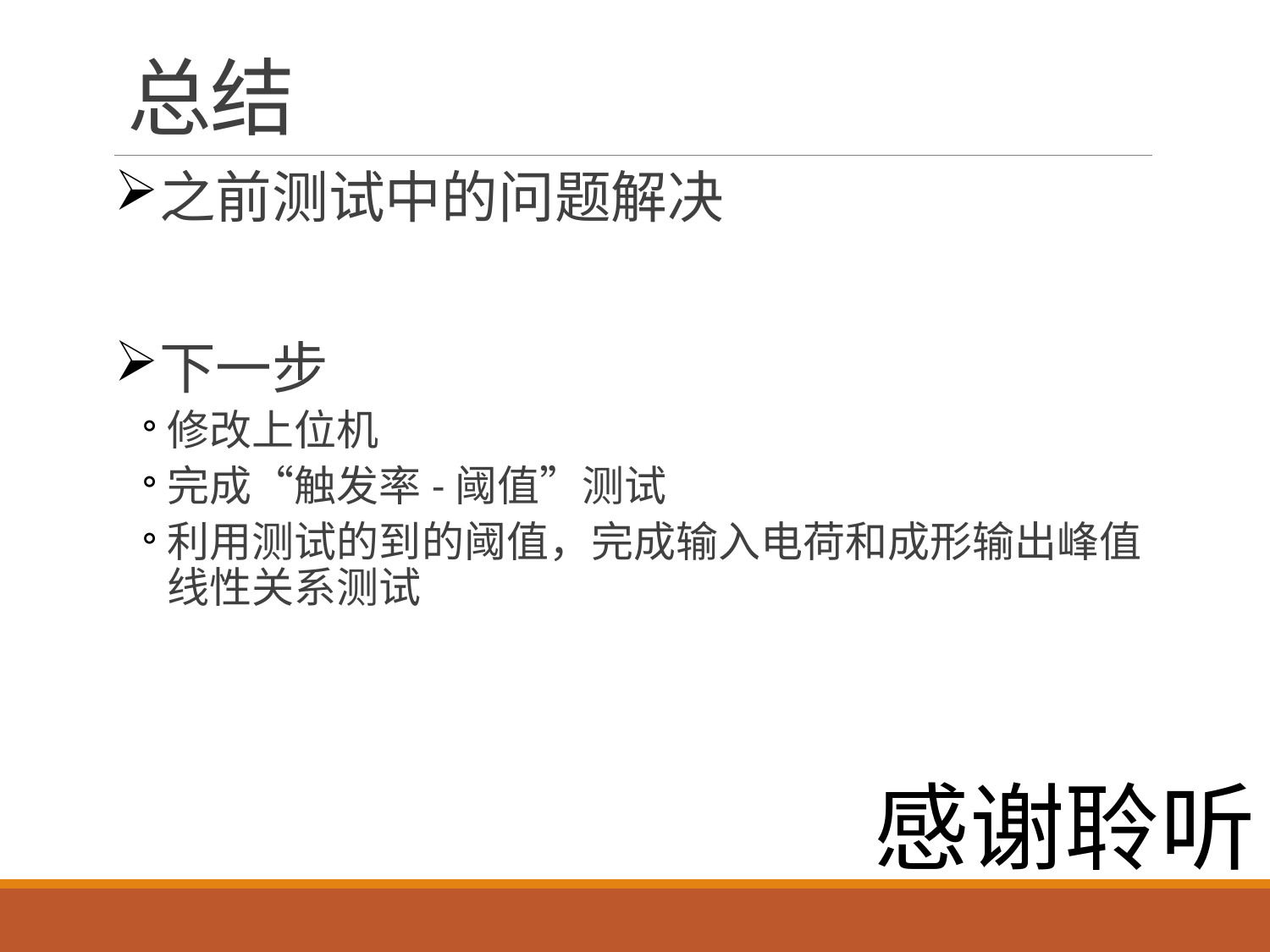

# 总结
之前测试中的问题解决

下一步
修改上位机
完成“触发率-阈值”测试
利用测试的到的阈值，完成输入电荷和成形输出峰值线性关系测试

感谢聆听